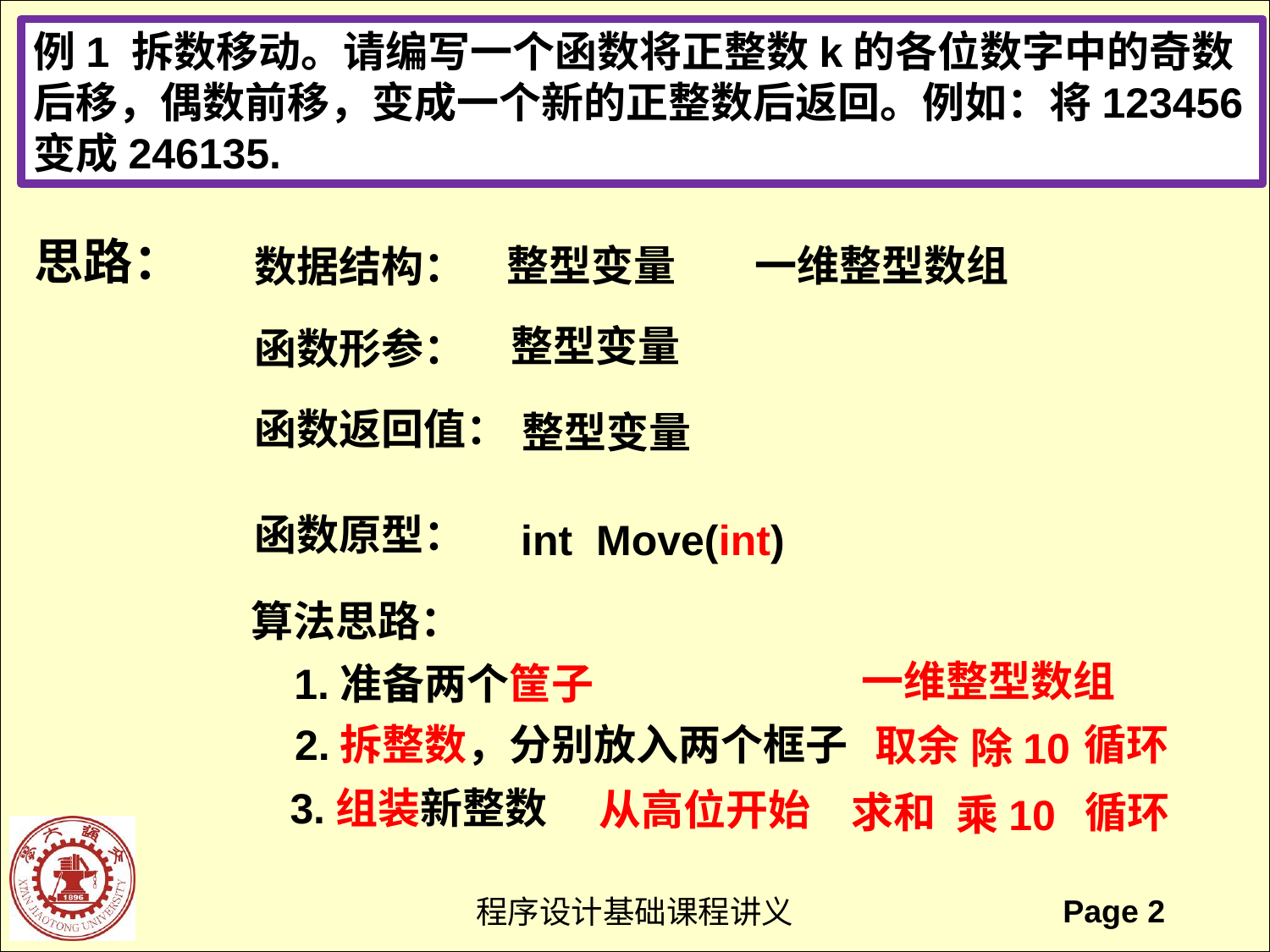

例1 拆数移动。请编写一个函数将正整数k的各位数字中的奇数后移，偶数前移，变成一个新的正整数后返回。例如：将123456变成246135.
思路：
整型变量
一维整型数组
数据结构：
整型变量
函数形参：
函数返回值：
整型变量
函数原型：
int  Move(int)
算法思路：
一维整型数组
1.准备两个筐子
循环
2.拆整数，分别放入两个框子
取余
除10
3.组装新整数
从高位开始
循环
求和
乘10